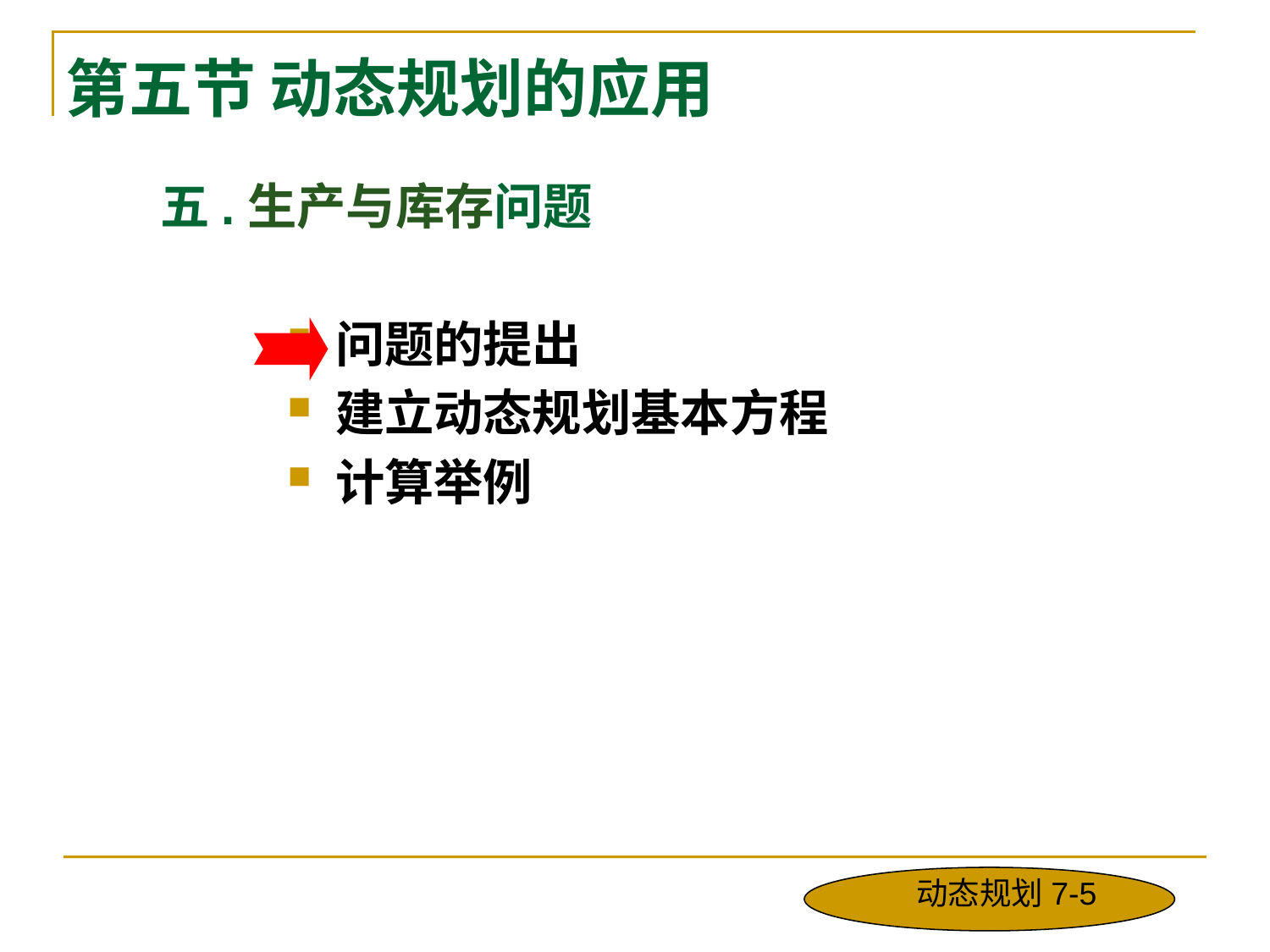

第五节 动态规划的应用
五.生产与库存问题
问题的提出
建立动态规划基本方程
计算举例

动态规划7-5